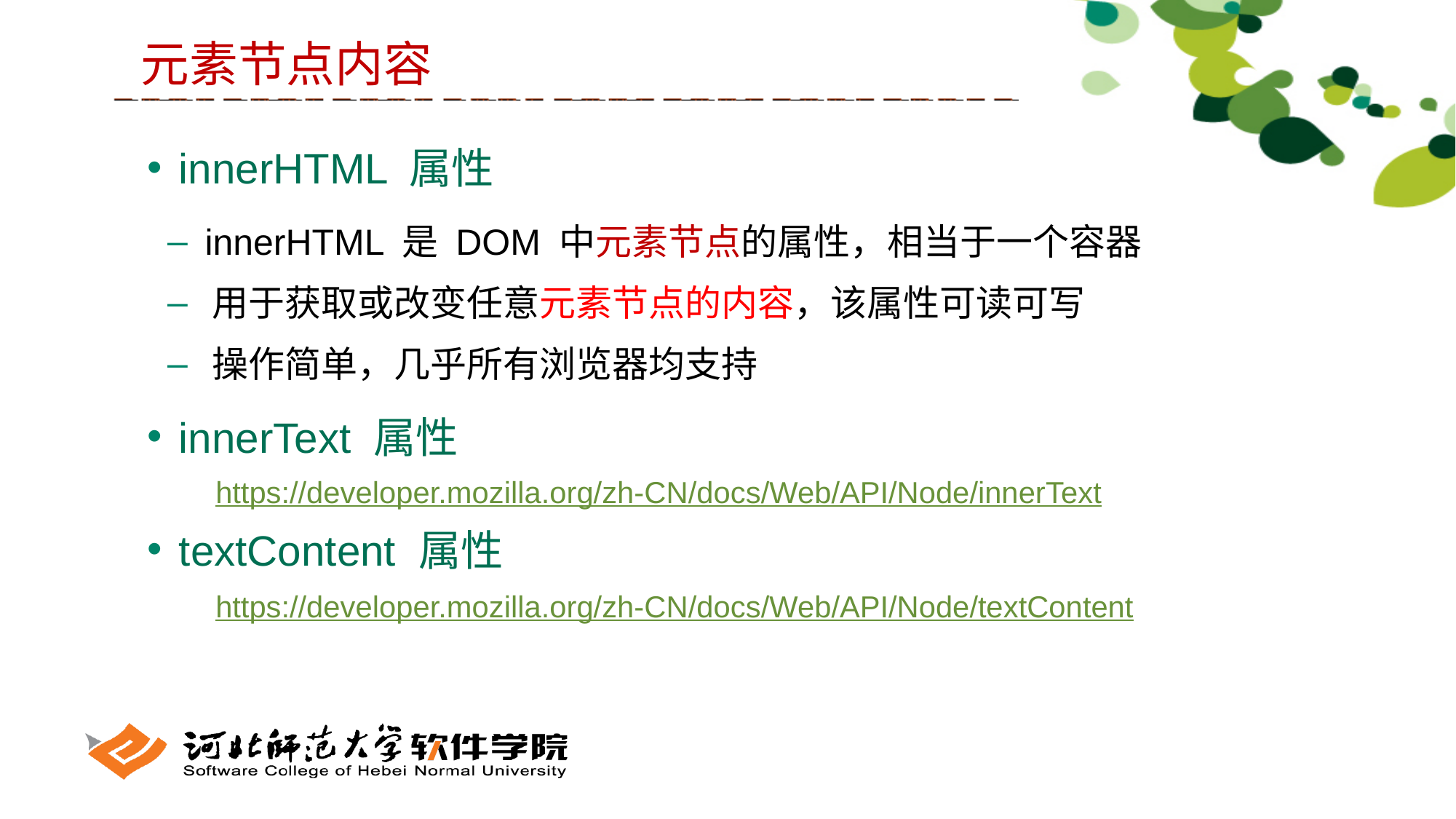

元素节点内容
 innerHTML 属性
 innerHTML 是 DOM 中元素节点的属性，相当于一个容器
 用于获取或改变任意元素节点的内容，该属性可读可写
 操作简单，几乎所有浏览器均支持
 innerText 属性
 textContent 属性

https://developer.mozilla.org/zh-CN/docs/Web/API/Node/innerText
https://developer.mozilla.org/zh-CN/docs/Web/API/Node/textContent